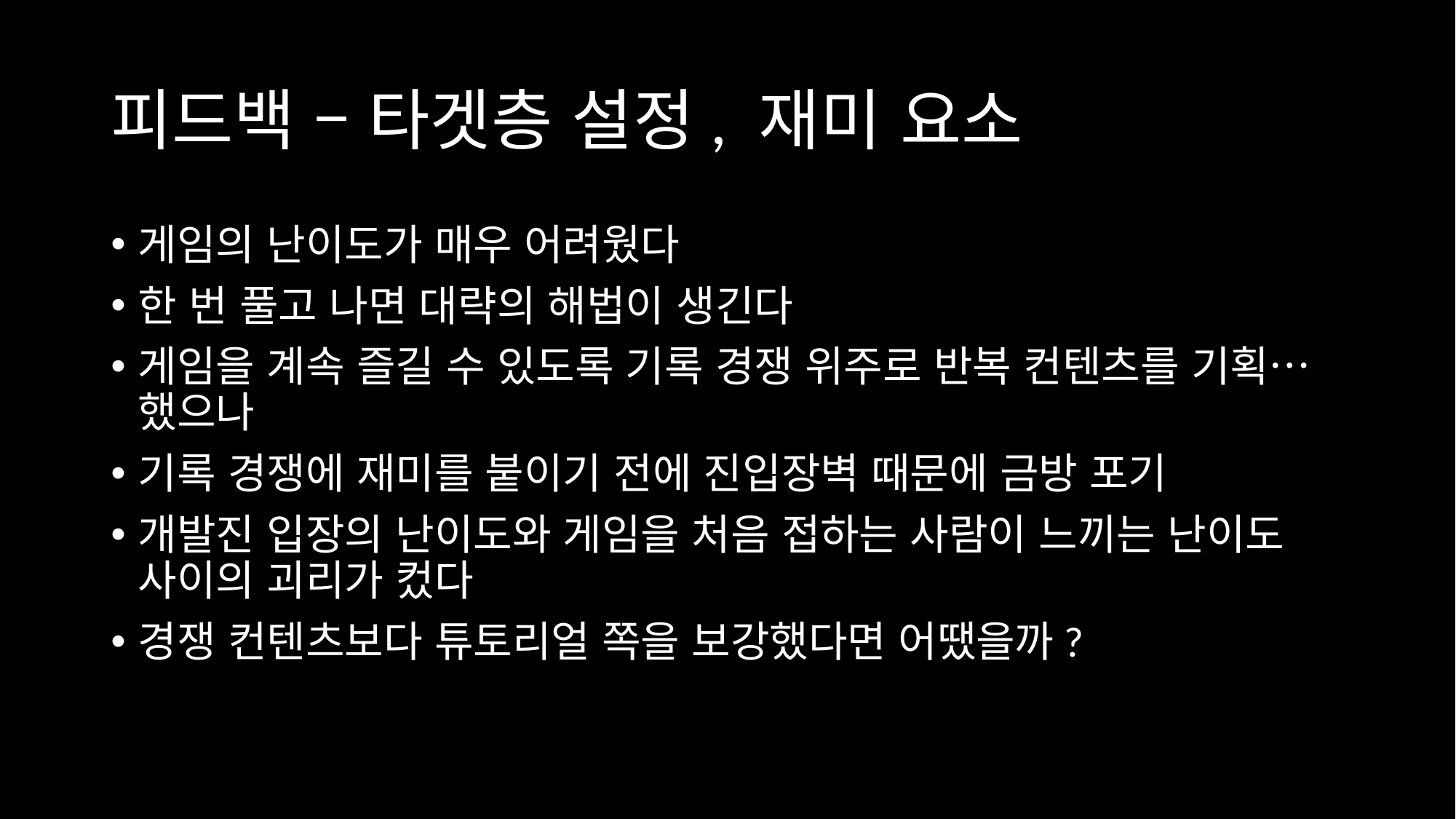

# 피드백 – 타겟층 설정, 재미 요소
게임의 난이도가 매우 어려웠다
한 번 풀고 나면 대략의 해법이 생긴다
게임을 계속 즐길 수 있도록 기록 경쟁 위주로 반복 컨텐츠를 기획… 했으나
기록 경쟁에 재미를 붙이기 전에 진입장벽 때문에 금방 포기
개발진 입장의 난이도와 게임을 처음 접하는 사람이 느끼는 난이도 사이의 괴리가 컸다
경쟁 컨텐츠보다 튜토리얼 쪽을 보강했다면 어땠을까?